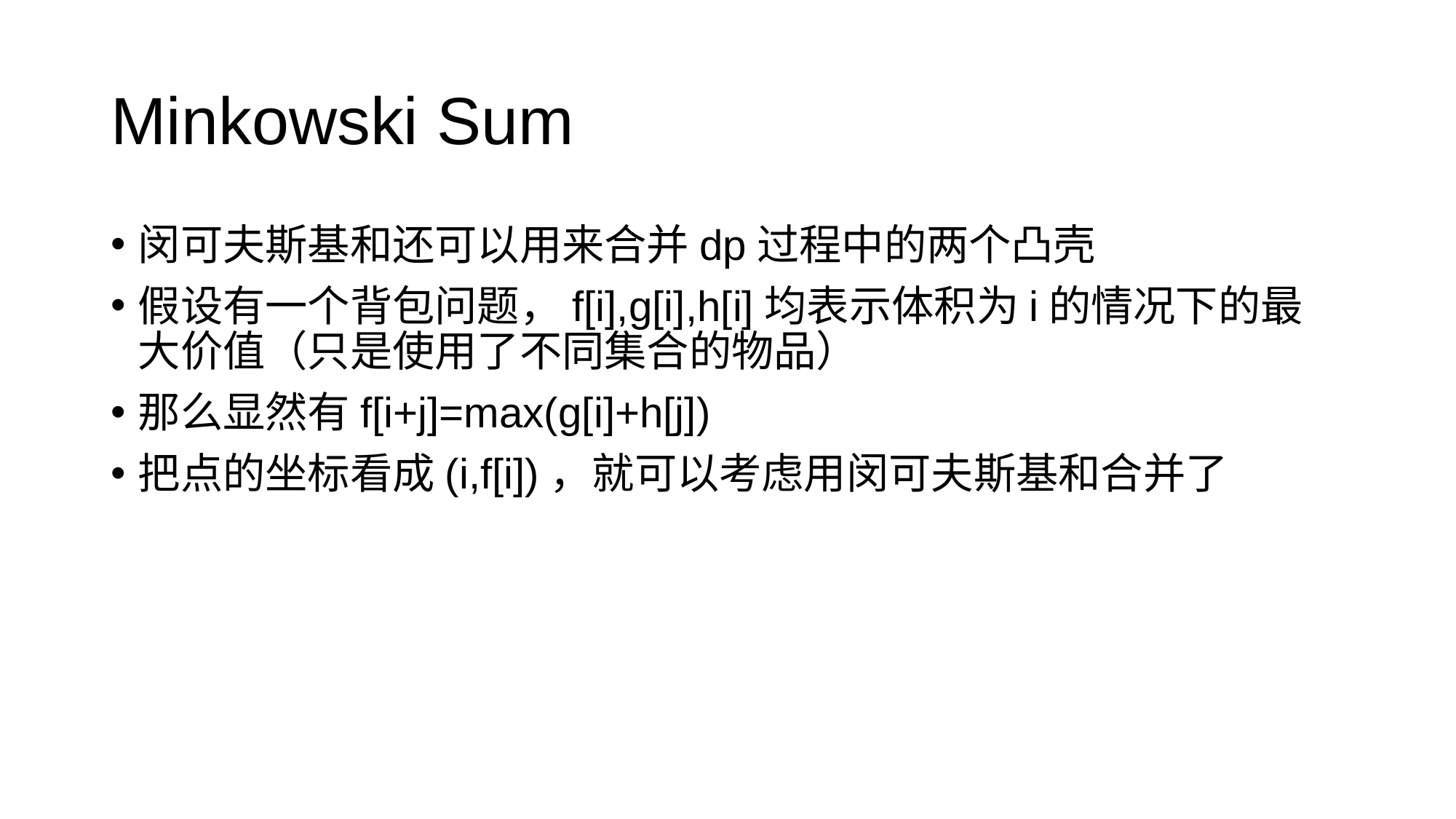

# Minkowski Sum
闵可夫斯基和还可以用来合并dp过程中的两个凸壳
假设有一个背包问题，f[i],g[i],h[i]均表示体积为i的情况下的最大价值（只是使用了不同集合的物品）
那么显然有f[i+j]=max(g[i]+h[j])
把点的坐标看成(i,f[i])，就可以考虑用闵可夫斯基和合并了